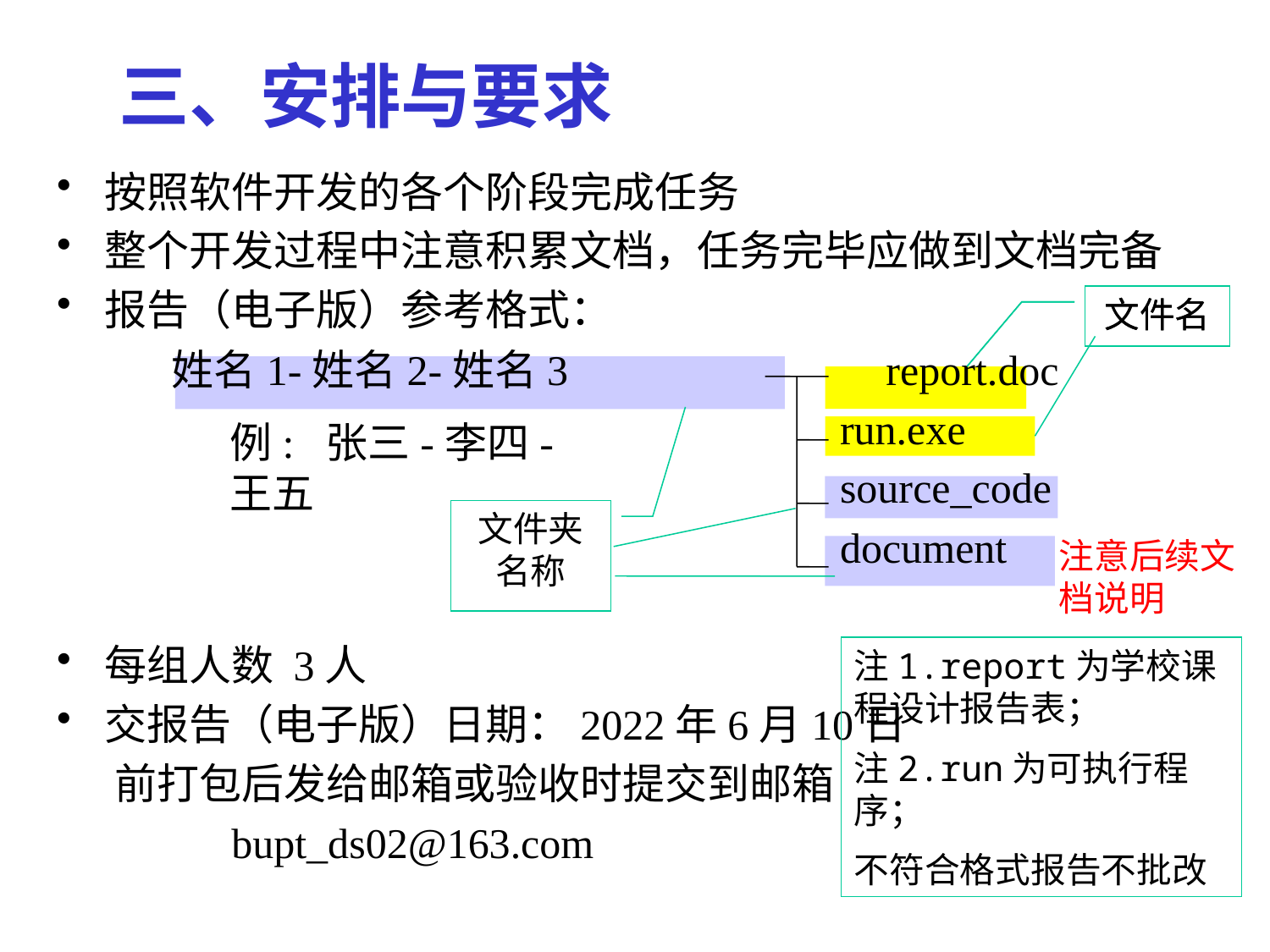

# 三、安排与要求
按照软件开发的各个阶段完成任务
整个开发过程中注意积累文档，任务完毕应做到文档完备
报告（电子版）参考格式：
           姓名1-姓名2-姓名3                              report.doc
                                                                          run.exe
                                                                          source_code
                                                                          document

每组人数 3人
交报告（电子版）日期：2022年6月10日
     前打包后发给邮箱或验收时提交到邮箱
		bupt_ds02@163.com
文件名
文件名

例:  张三-李四-王五

文件夹名称

注意后续文档说明

注1.report为学校课程设计报告表；
注2.run为可执行程序；
不符合格式报告不批改